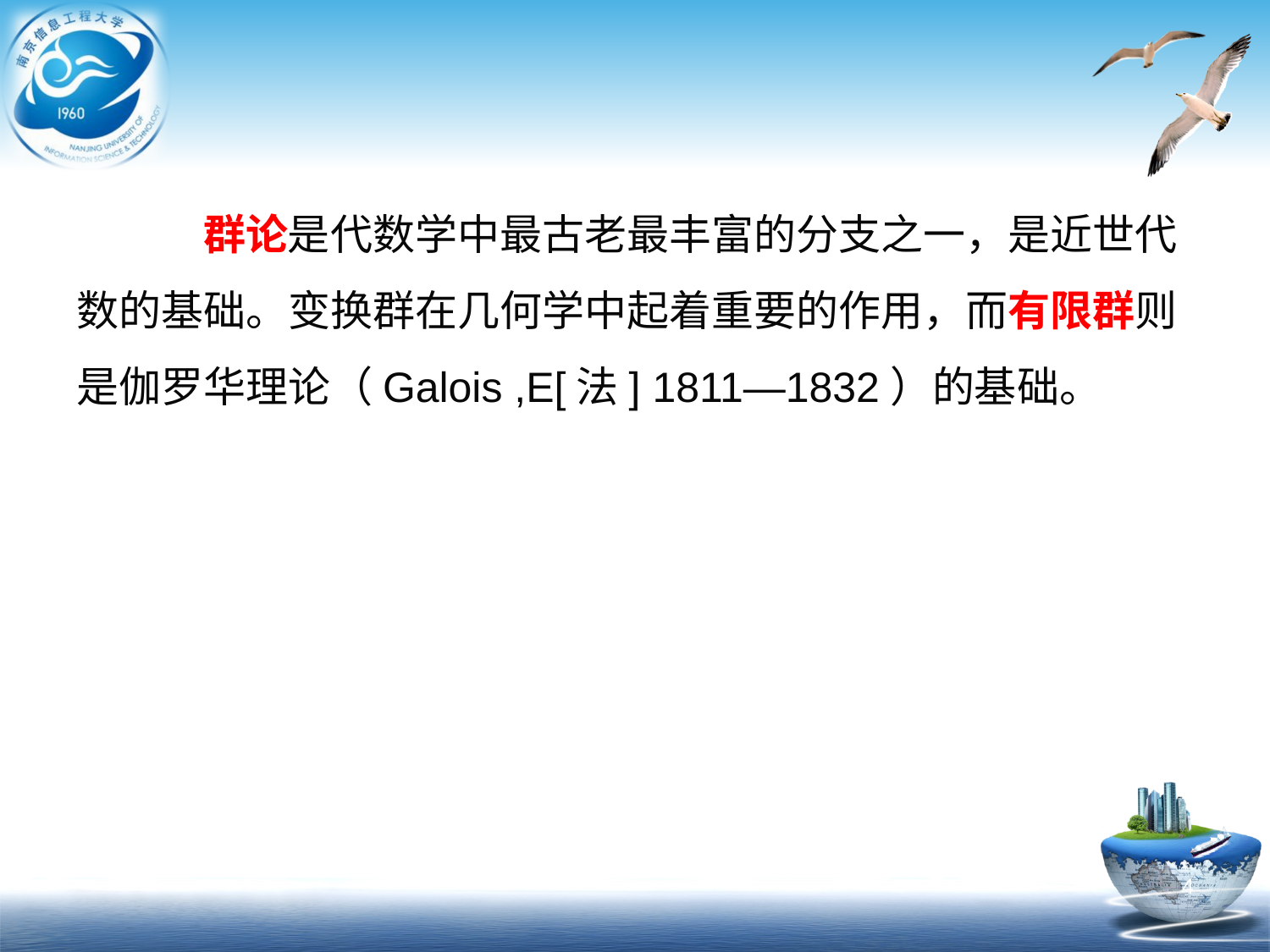

# 群论是代数学中最古老最丰富的分支之一，是近世代数的基础。变换群在几何学中起着重要的作用，而有限群则是伽罗华理论（Galois ,E[法] 1811—1832）的基础。

4